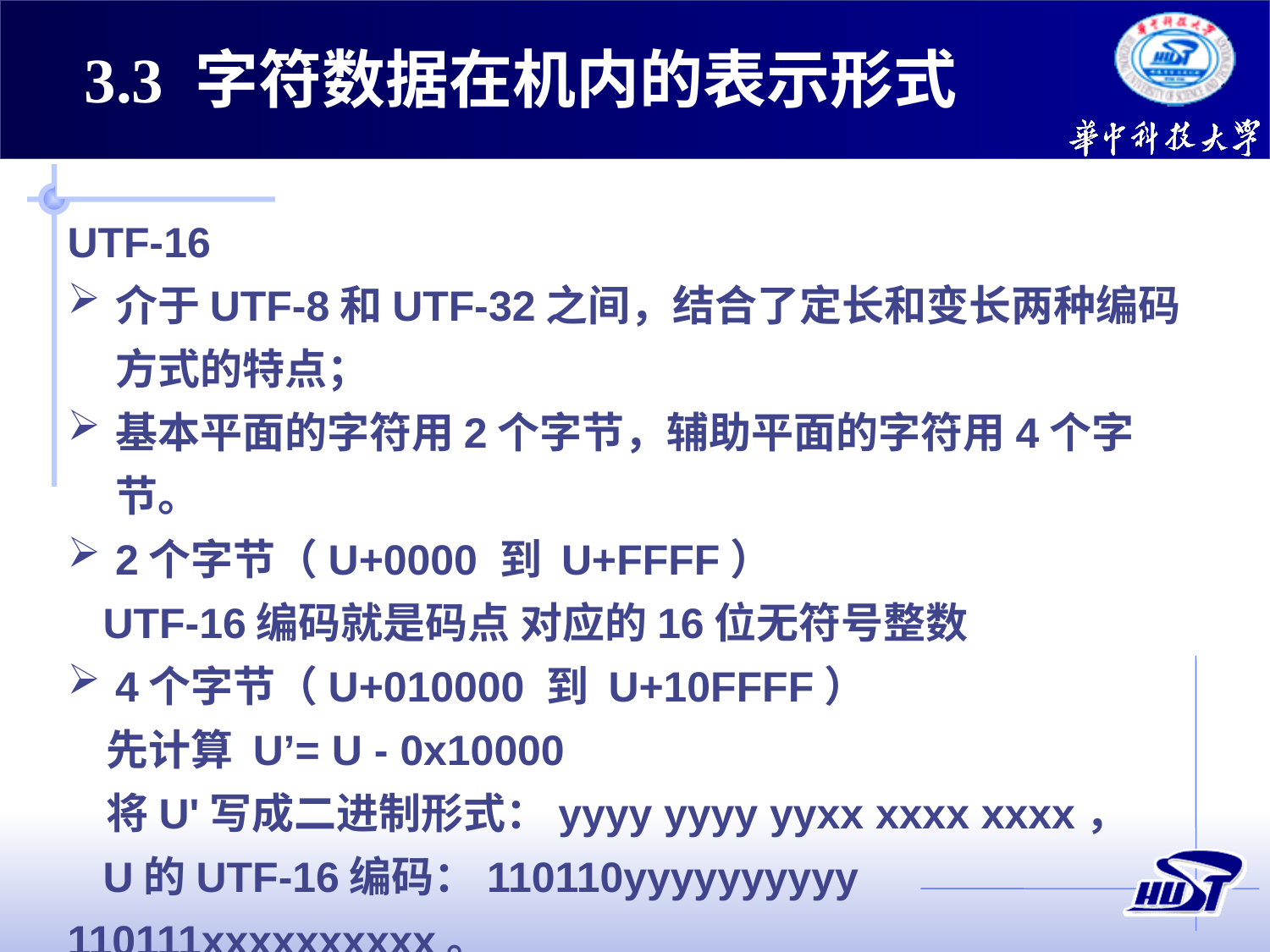

3.3 字符数据在机内的表示形式
UTF-16
介于UTF-8和UTF-32之间，结合了定长和变长两种编码方式的特点；
基本平面的字符用2个字节，辅助平面的字符用4个字节。
2个字节（U+0000 到 U+FFFF）
   UTF-16编码就是码点 对应的16位无符号整数
4个字节（U+010000 到 U+10FFFF）
   先计算 U’= U - 0x10000
   将U'写成二进制形式：yyyy yyyy yyxx xxxx xxxx，
   U的UTF-16编码：110110yyyyyyyyyy 110111xxxxxxxxxx。